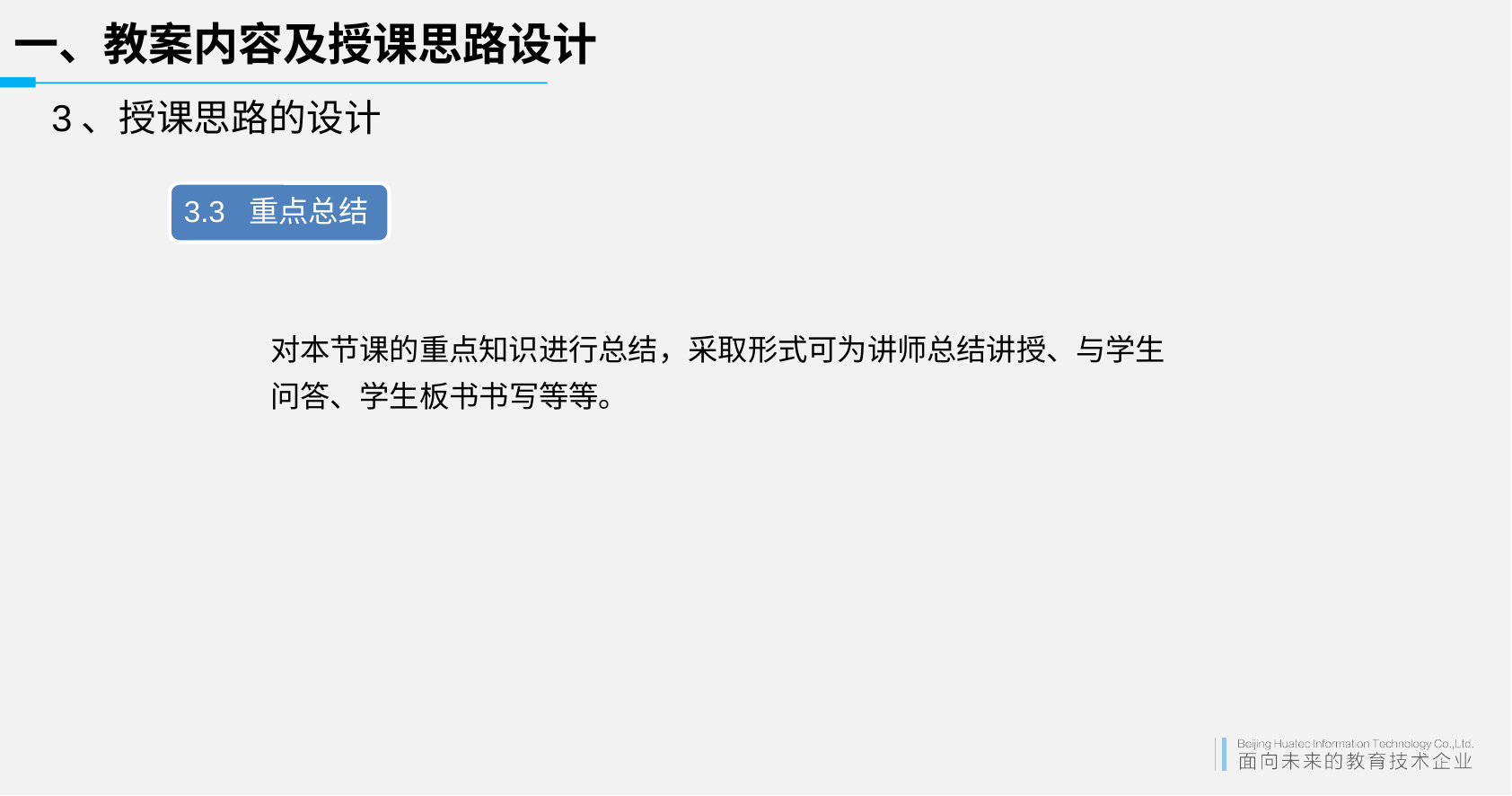

一、教案内容及授课思路设计

3、授课思路的设计

3.3  重点总结

对本节课的重点知识进行总结，采取形式可为讲师总结讲授、与学生问答、学生板书书写等等。